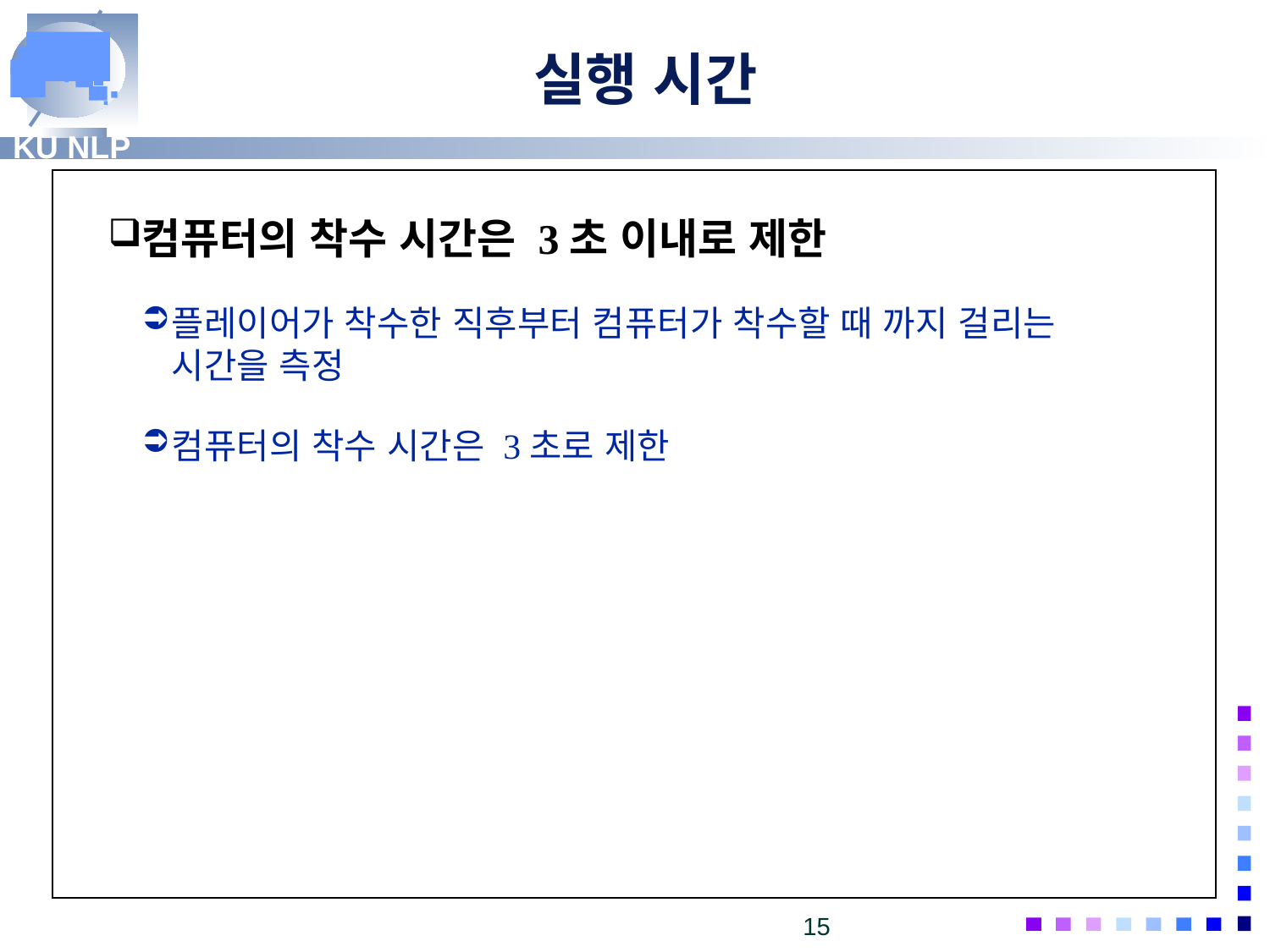

실행 시간
컴퓨터의 착수 시간은 3초 이내로 제한

플레이어가 착수한 직후부터 컴퓨터가 착수할 때 까지 걸리는 시간을 측정

컴퓨터의 착수 시간은 3초로 제한
15